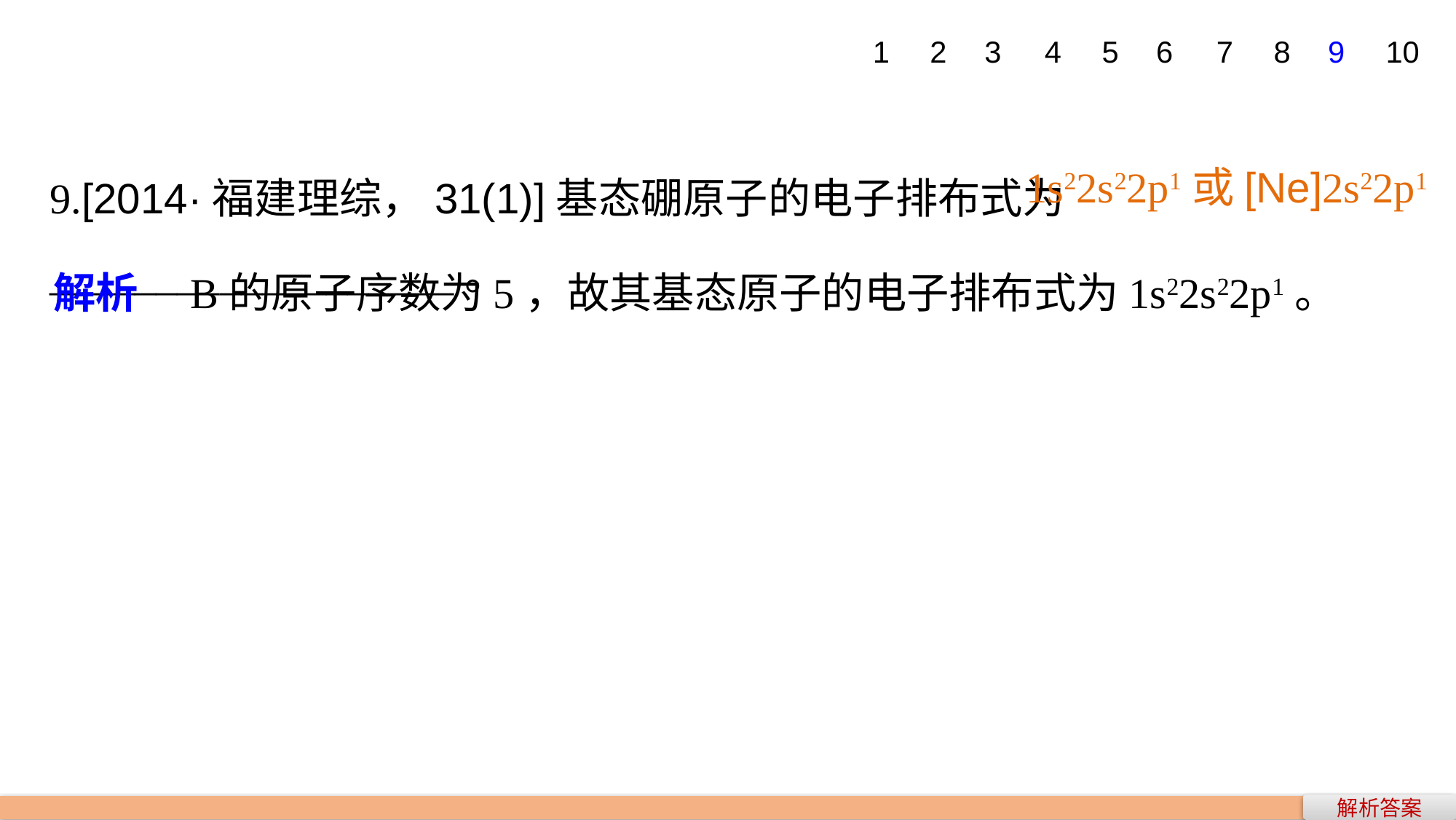

1
2
3
4
5
6
7
8
9
10
1s22s22p1或[Ne]2s22p1
9.[2014·福建理综，31(1)]基态硼原子的电子排布式为___________________。
解析　B的原子序数为5，故其基态原子的电子排布式为1s22s22p1。
解析答案